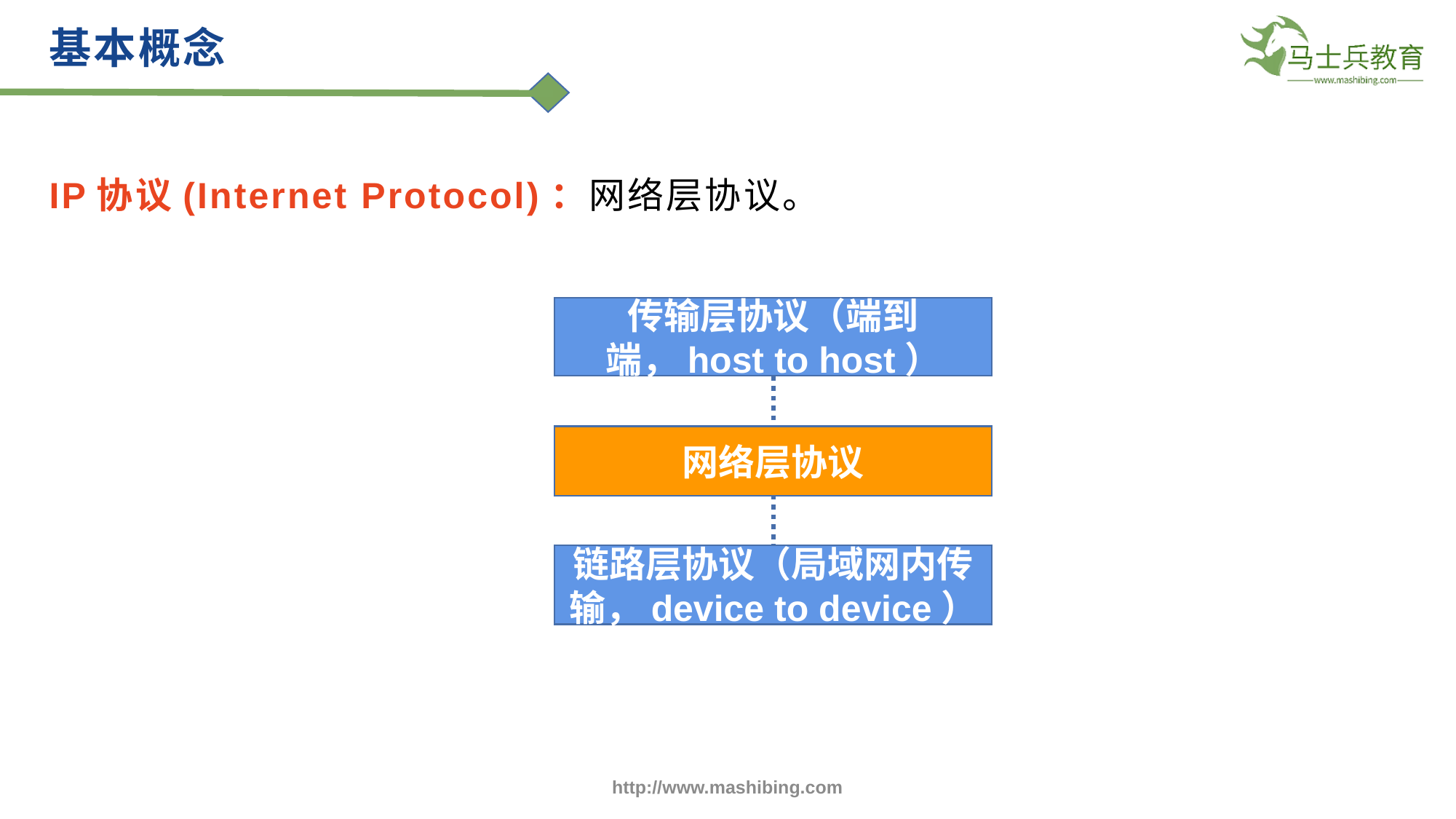

基本概念
IP协议(Internet Protocol)：网络层协议。
传输层协议（端到端，host to host）
网络层协议
链路层协议（局域网内传输，device to device）